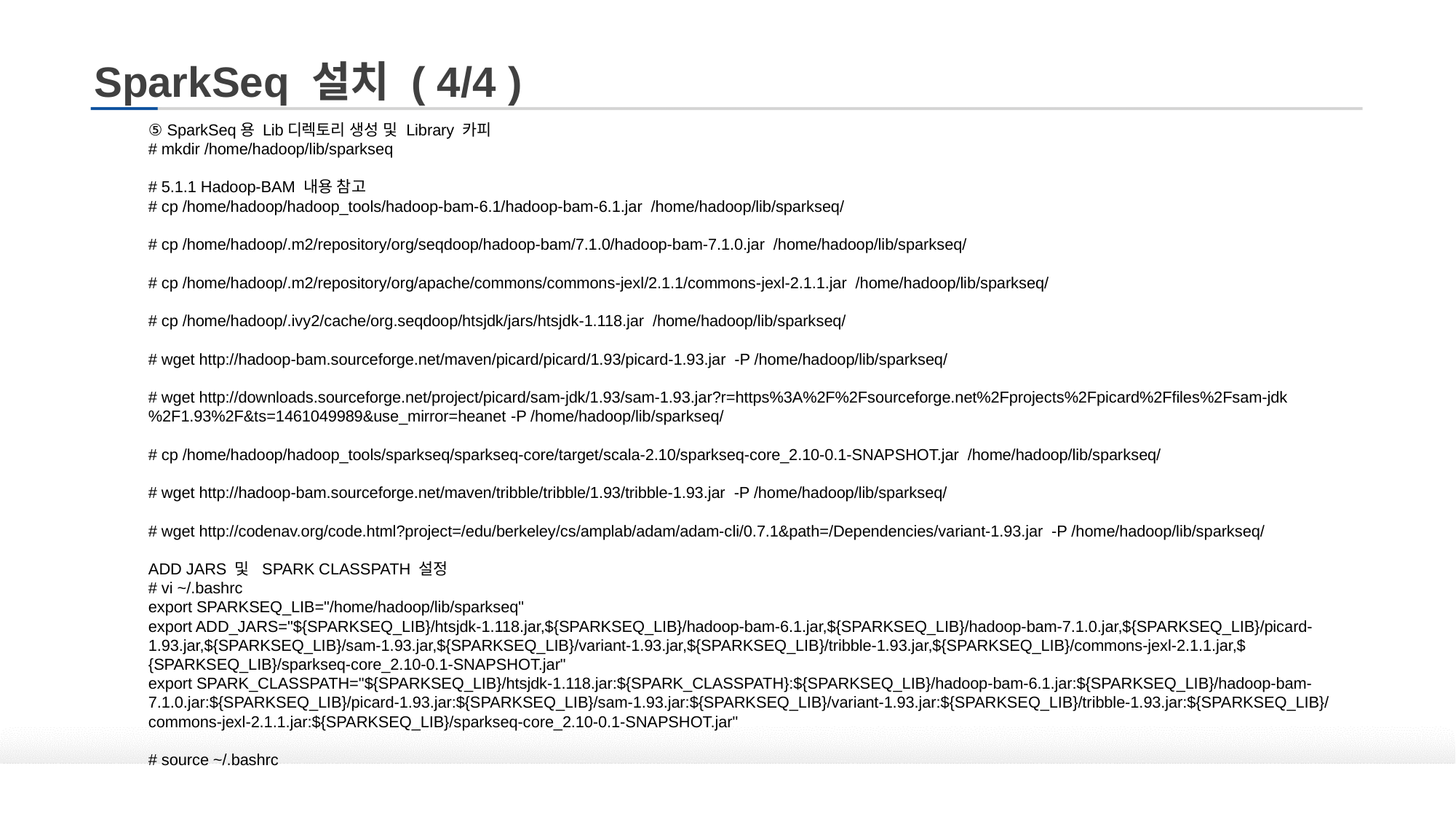

# SparkSeq 설치 ( 4/4 )
⑤ SparkSeq용 Lib디렉토리 생성 및 Library 카피
# mkdir /home/hadoop/lib/sparkseq

# 5.1.1 Hadoop-BAM 내용 참고
# cp /home/hadoop/hadoop_tools/hadoop-bam-6.1/hadoop-bam-6.1.jar  /home/hadoop/lib/sparkseq/

# cp /home/hadoop/.m2/repository/org/seqdoop/hadoop-bam/7.1.0/hadoop-bam-7.1.0.jar  /home/hadoop/lib/sparkseq/

# cp /home/hadoop/.m2/repository/org/apache/commons/commons-jexl/2.1.1/commons-jexl-2.1.1.jar  /home/hadoop/lib/sparkseq/

# cp /home/hadoop/.ivy2/cache/org.seqdoop/htsjdk/jars/htsjdk-1.118.jar  /home/hadoop/lib/sparkseq/

# wget http://hadoop-bam.sourceforge.net/maven/picard/picard/1.93/picard-1.93.jar  -P /home/hadoop/lib/sparkseq/

# wget http://downloads.sourceforge.net/project/picard/sam-jdk/1.93/sam-1.93.jar?r=https%3A%2F%2Fsourceforge.net%2Fprojects%2Fpicard%2Ffiles%2Fsam-jdk%2F1.93%2F&ts=1461049989&use_mirror=heanet -P /home/hadoop/lib/sparkseq/

# cp /home/hadoop/hadoop_tools/sparkseq/sparkseq-core/target/scala-2.10/sparkseq-core_2.10-0.1-SNAPSHOT.jar  /home/hadoop/lib/sparkseq/

# wget http://hadoop-bam.sourceforge.net/maven/tribble/tribble/1.93/tribble-1.93.jar  -P /home/hadoop/lib/sparkseq/

# wget http://codenav.org/code.html?project=/edu/berkeley/cs/amplab/adam/adam-cli/0.7.1&path=/Dependencies/variant-1.93.jar  -P /home/hadoop/lib/sparkseq/

ADD JARS 및  SPARK CLASSPATH 설정
# vi ~/.bashrc
export SPARKSEQ_LIB="/home/hadoop/lib/sparkseq"
export ADD_JARS="${SPARKSEQ_LIB}/htsjdk-1.118.jar,${SPARKSEQ_LIB}/hadoop-bam-6.1.jar,${SPARKSEQ_LIB}/hadoop-bam-7.1.0.jar,${SPARKSEQ_LIB}/picard-1.93.jar,${SPARKSEQ_LIB}/sam-1.93.jar,${SPARKSEQ_LIB}/variant-1.93.jar,${SPARKSEQ_LIB}/tribble-1.93.jar,${SPARKSEQ_LIB}/commons-jexl-2.1.1.jar,${SPARKSEQ_LIB}/sparkseq-core_2.10-0.1-SNAPSHOT.jar"
export SPARK_CLASSPATH="${SPARKSEQ_LIB}/htsjdk-1.118.jar:${SPARK_CLASSPATH}:${SPARKSEQ_LIB}/hadoop-bam-6.1.jar:${SPARKSEQ_LIB}/hadoop-bam-7.1.0.jar:${SPARKSEQ_LIB}/picard-1.93.jar:${SPARKSEQ_LIB}/sam-1.93.jar:${SPARKSEQ_LIB}/variant-1.93.jar:${SPARKSEQ_LIB}/tribble-1.93.jar:${SPARKSEQ_LIB}/commons-jexl-2.1.1.jar:${SPARKSEQ_LIB}/sparkseq-core_2.10-0.1-SNAPSHOT.jar"

# source ~/.bashrc